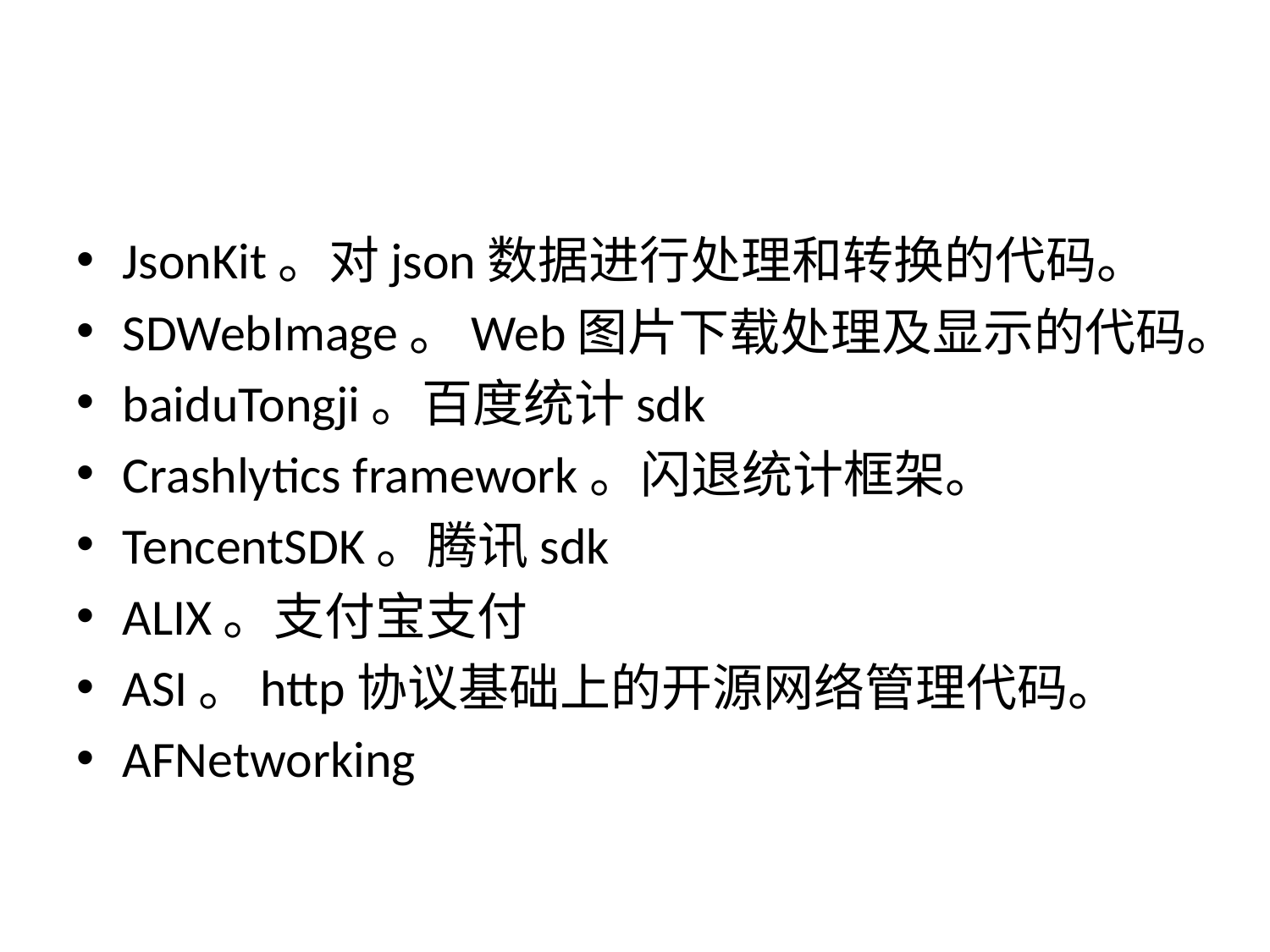

JsonKit。对json数据进行处理和转换的代码。
SDWebImage。Web图片下载处理及显示的代码。
baiduTongji。百度统计sdk
Crashlytics framework。闪退统计框架。
TencentSDK。腾讯sdk
ALIX。支付宝支付
ASI。http协议基础上的开源网络管理代码。
AFNetworking